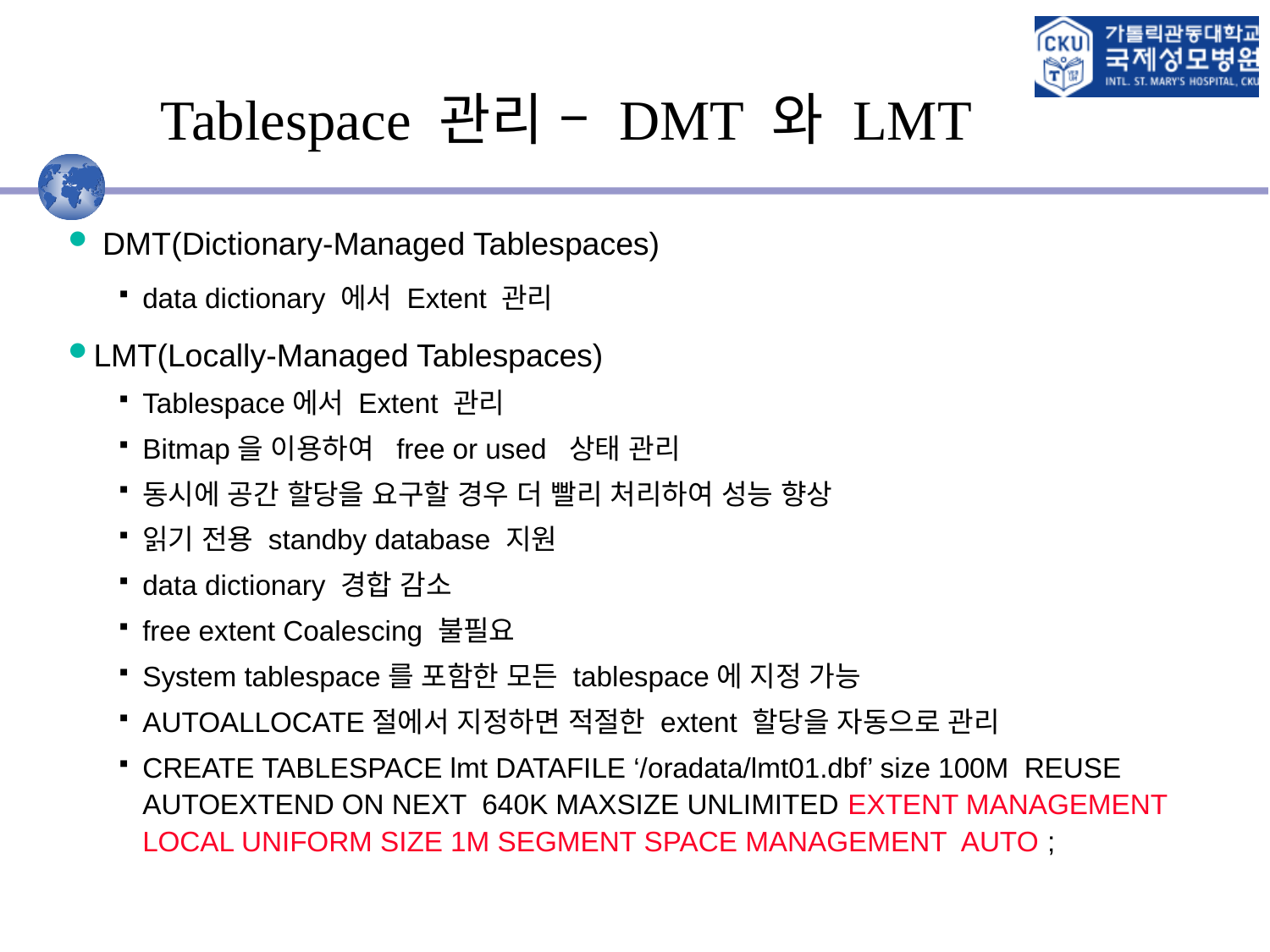

# Tablespace 관리 – DMT 와 LMT
 DMT(Dictionary-Managed Tablespaces)
data dictionary 에서 Extent 관리
LMT(Locally-Managed Tablespaces)
Tablespace에서 Extent 관리
Bitmap을 이용하여  free or used  상태 관리
동시에 공간 할당을 요구할 경우 더 빨리 처리하여 성능 향상
읽기 전용 standby database 지원
data dictionary 경합 감소
free extent Coalescing 불필요
System tablespace를 포함한 모든 tablespace에 지정 가능
AUTOALLOCATE절에서 지정하면 적절한 extent 할당을 자동으로 관리
CREATE TABLESPACE lmt DATAFILE ‘/oradata/lmt01.dbf’ size 100M  REUSE AUTOEXTEND ON NEXT  640K MAXSIZE UNLIMITED EXTENT MANAGEMENT LOCAL UNIFORM SIZE 1M SEGMENT SPACE MANAGEMENT  AUTO ;